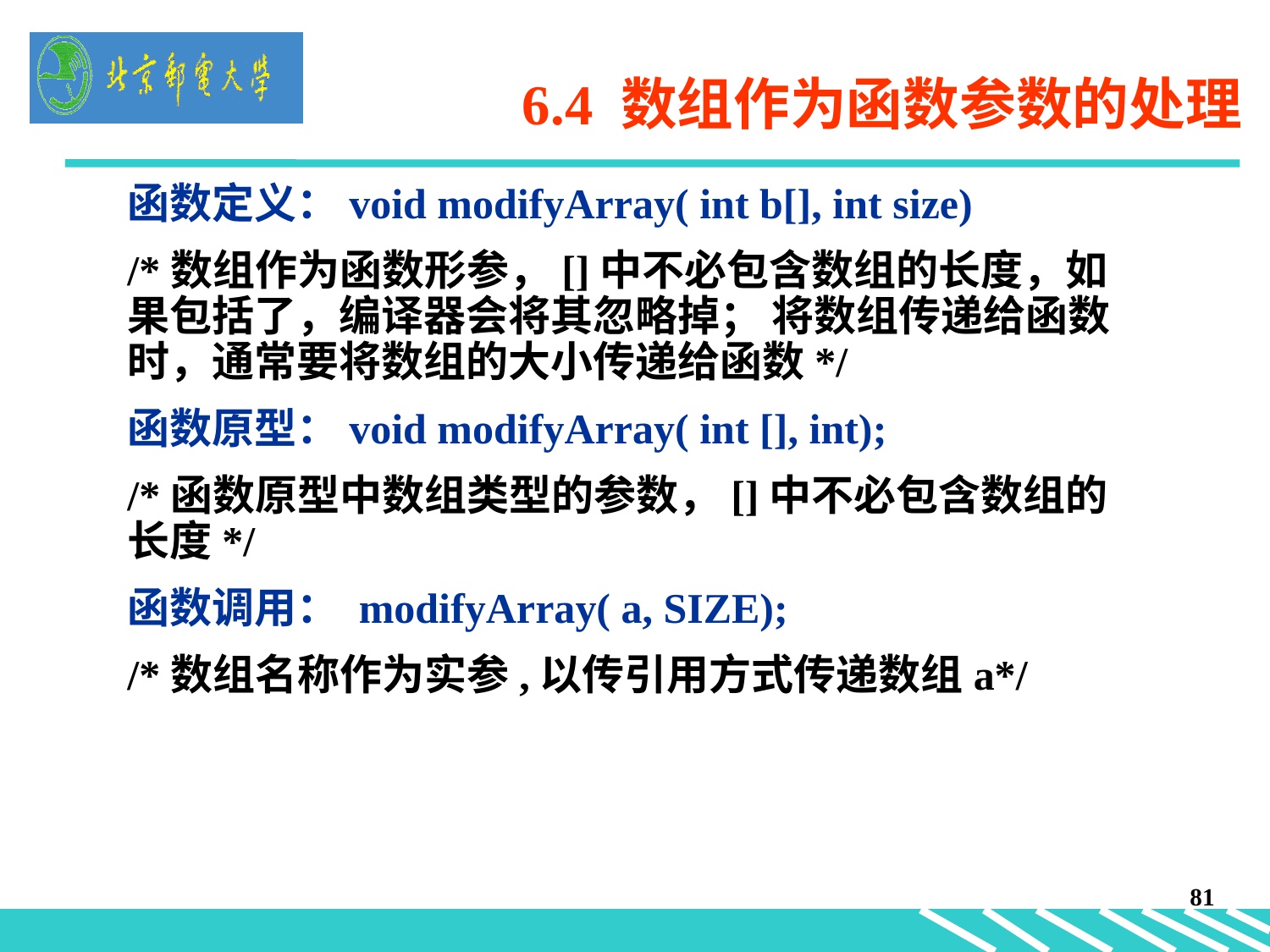

6.4 数组作为函数参数的处理
函数定义：void modifyArray( int b[], int size)
/*数组作为函数形参，[]中不必包含数组的长度，如果包括了，编译器会将其忽略掉； 将数组传递给函数时，通常要将数组的大小传递给函数*/
函数原型：void modifyArray( int [], int);
/*函数原型中数组类型的参数，[]中不必包含数组的长度*/
函数调用： modifyArray( a, SIZE);
/*数组名称作为实参,以传引用方式传递数组a*/
81